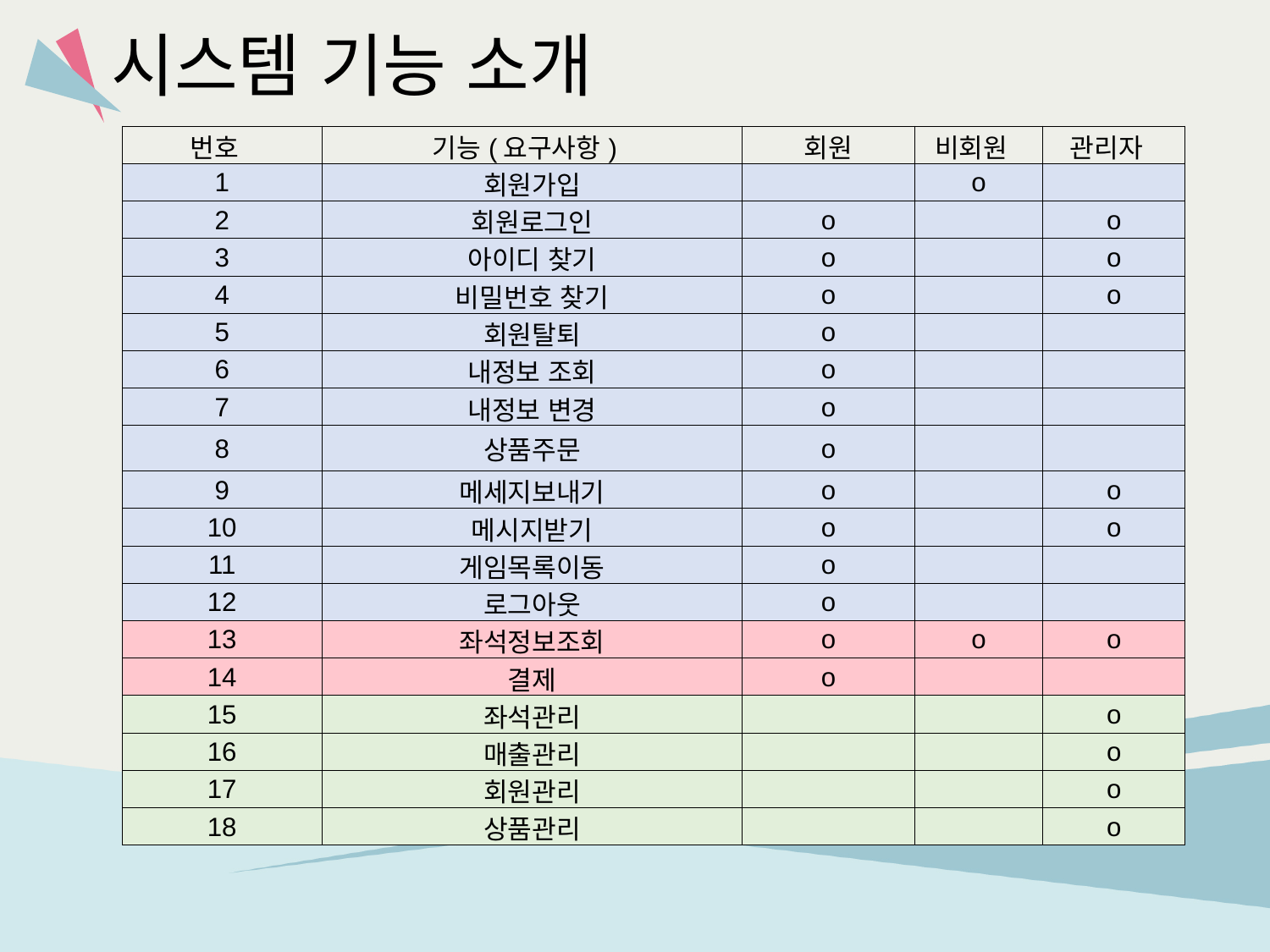

시스템 기능 소개

| 번호 | 기능(요구사항) | 회원 | 비회원 | 관리자 |
| --- | --- | --- | --- | --- |
| 1 | 회원가입 |  | o |  |
| 2 | 회원로그인 | o |  | o |
| 3 | 아이디 찾기 | o |  | o |
| 4 | 비밀번호 찾기 | o |  | o |
| 5 | 회원탈퇴 | o |  |  |
| 6 | 내정보 조회 | o |  |  |
| 7 | 내정보 변경 | o |  |  |
| 8 | 상품주문 | o |  |  |
| 9 | 메세지보내기 | o |  | o |
| 10 | 메시지받기 | o |  | o |
| 11 | 게임목록이동 | o |  |  |
| 12 | 로그아웃 | o |  |  |
| 13 | 좌석정보조회 | o | o | o |
| 14 | 결제 | o |  |  |
| 15 | 좌석관리 |  |  | o |
| 16 | 매출관리 |  |  | o |
| 17 | 회원관리 |  |  | o |
| 18 | 상품관리 |  |  | o |